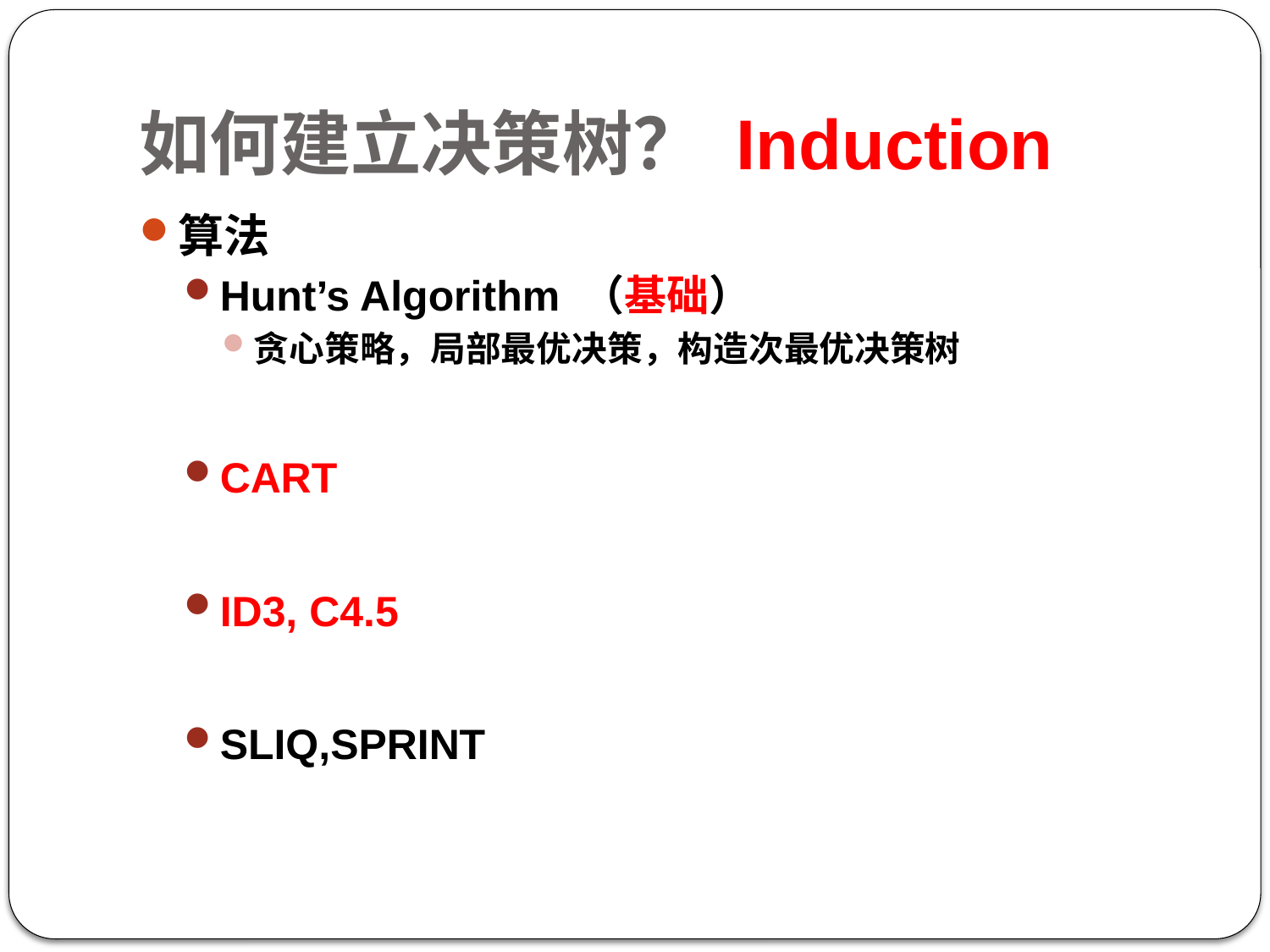

# 如何建立决策树？ Induction
算法
Hunt’s Algorithm （基础）
贪心策略，局部最优决策，构造次最优决策树

CART

ID3, C4.5

SLIQ,SPRINT